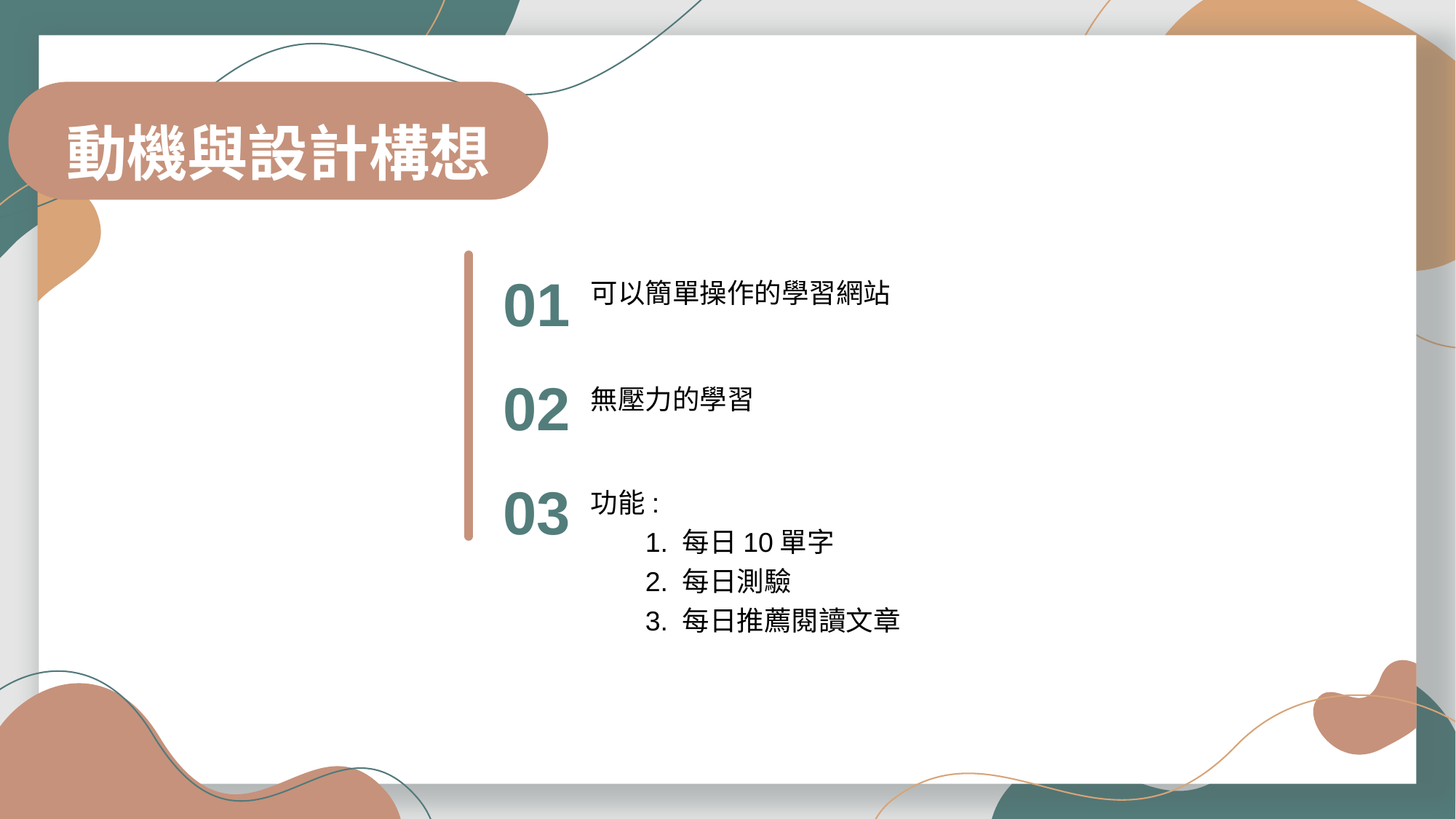

動機與設計構想
01
可以簡單操作的學習網站
02
無壓力的學習
03
功能:
1. 每日10單字
2. 每日測驗
3. 每日推薦閱讀文章
PPT模板 http://www.ypppt.com/moban/